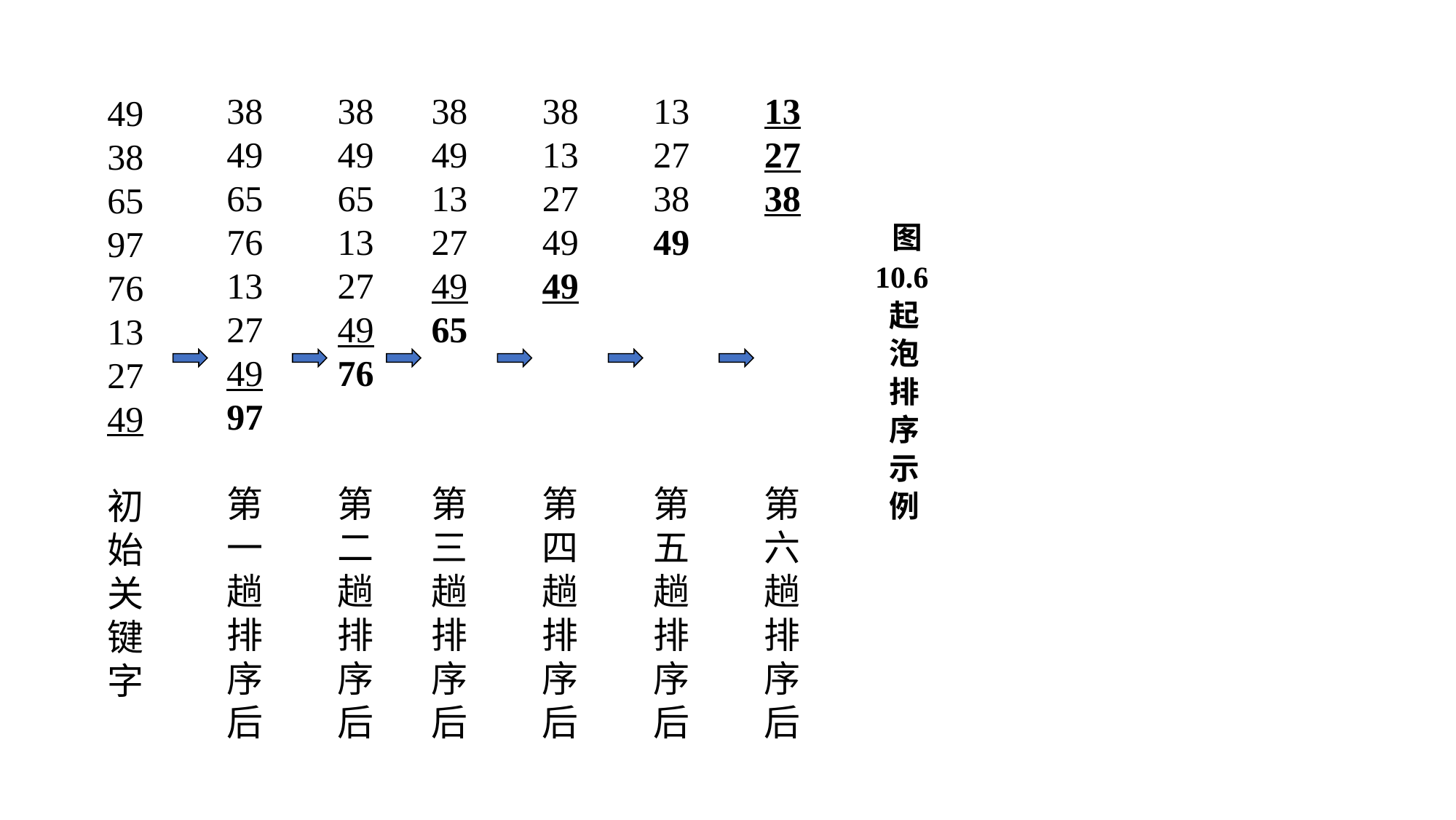

38496576132749
97

第一趟排序后
384965132749
76

第二趟排序后
3849132749
65

第三趟排序后
3813274949

第四趟排序后
13273849

第五趟排序后
132738

第六趟排序后
4938659776132749

初始关键字
 图10.6
 起
 泡
 排
 序
 示
 例